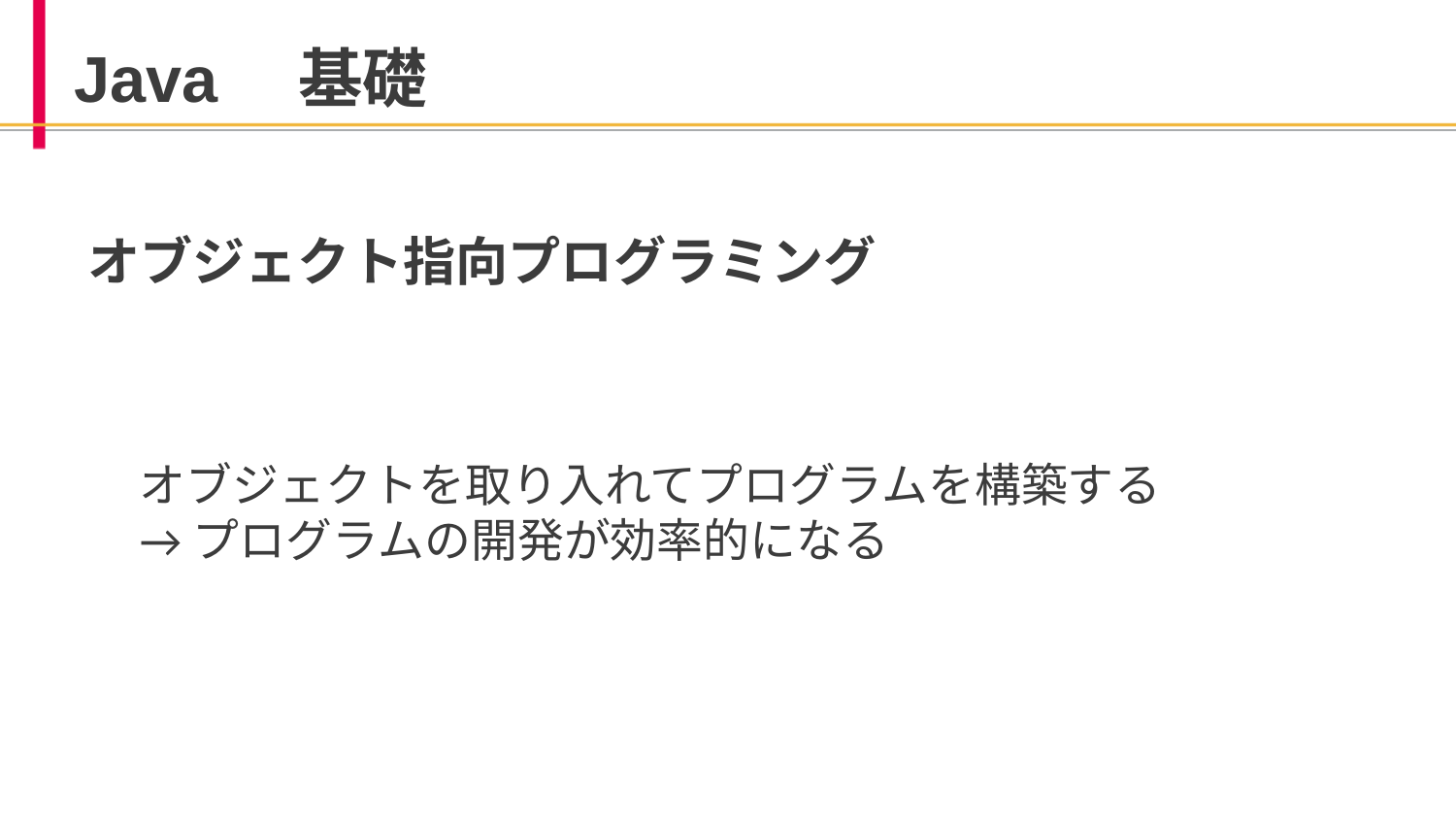

# Java　基礎
オブジェクト指向プログラミング
オブジェクトを取り入れてプログラムを構築する
→プログラムの開発が効率的になる